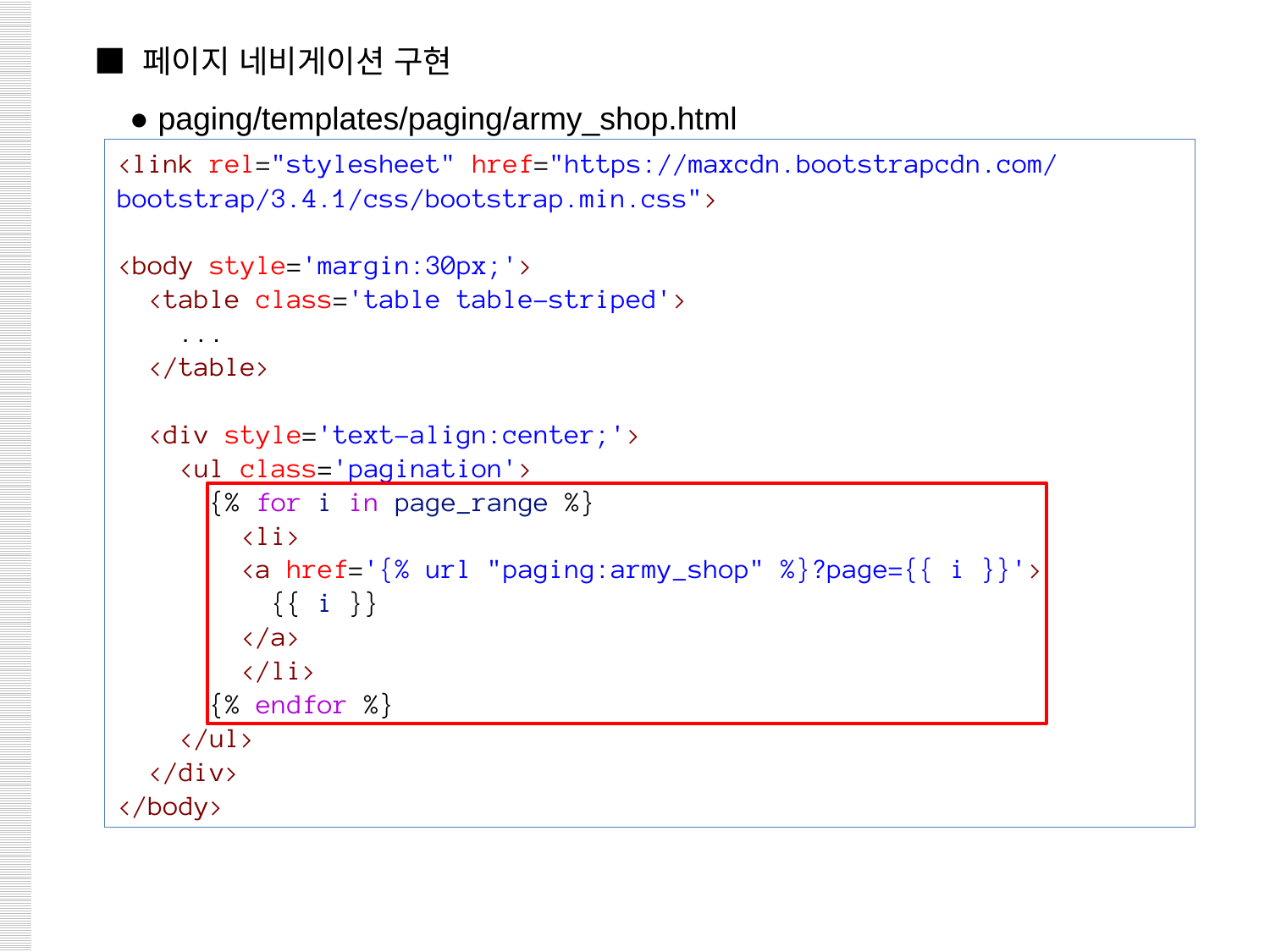

■ 페이지 네비게이션 구현
    ● paging/templates/paging/army_shop.html
<link rel="stylesheet" href="https://maxcdn.bootstrapcdn.com/bootstrap/3.4.1/css/bootstrap.min.css">
<body style='margin:30px;'>
  <table class='table table-striped'>
    ...
  </table>
  <div style='text-align:center;'>
    <ul class='pagination'>
      {% for i in page_range %}
        <li>
        <a href='{% url "paging:army_shop" %}?page={{ i }}'>
          {{ i }}
        </a>
        </li>
      {% endfor %}
    </ul>
  </div>
</body>